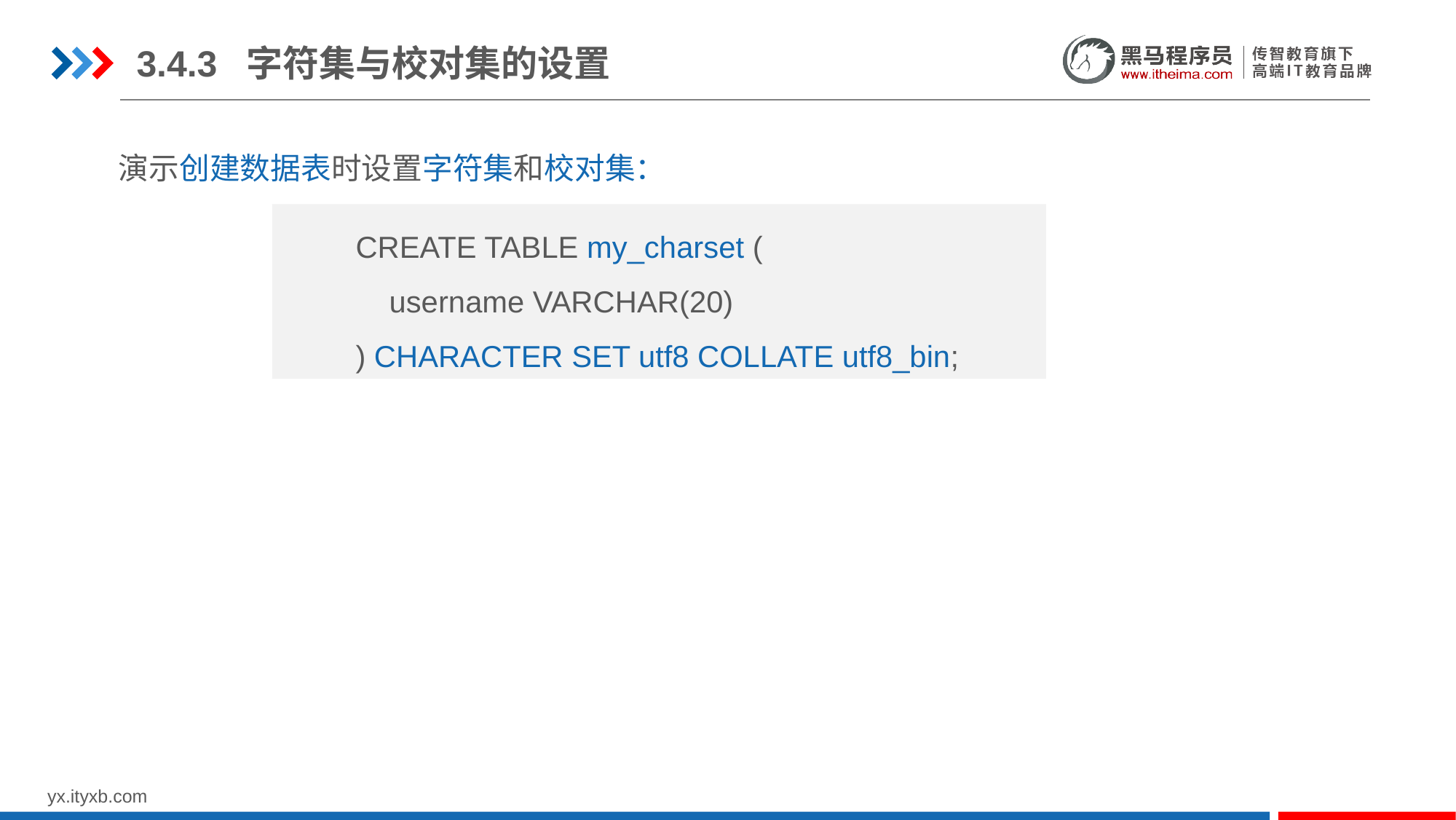

3.4.3  字符集与校对集的设置
演示创建数据表时设置字符集和校对集：
CREATE TABLE my_charset (
    username VARCHAR(20)
) CHARACTER SET utf8 COLLATE utf8_bin;